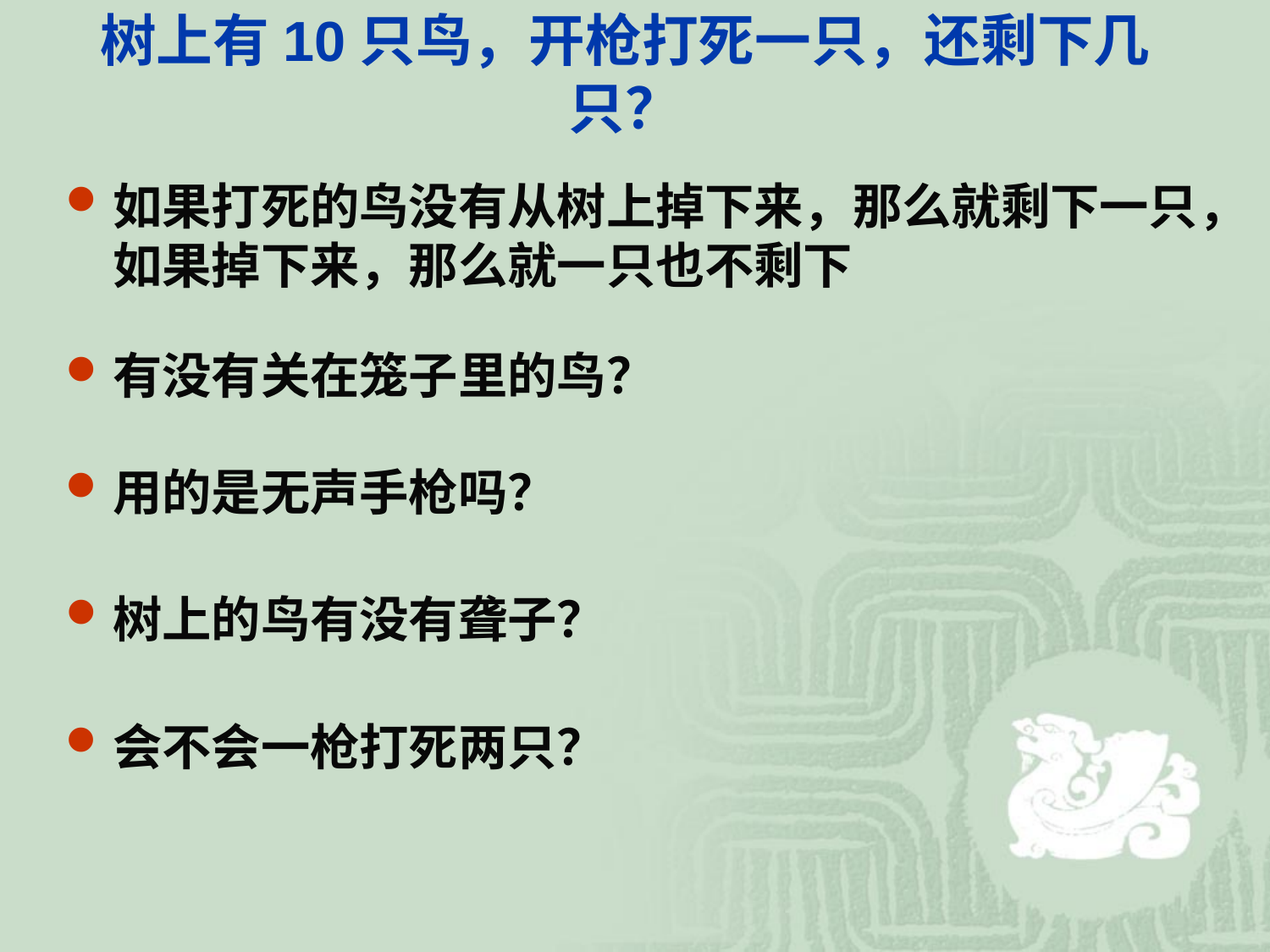

# 树上有10只鸟，开枪打死一只，还剩下几只？
如果打死的鸟没有从树上掉下来，那么就剩下一只，如果掉下来，那么就一只也不剩下
有没有关在笼子里的鸟？
用的是无声手枪吗？
树上的鸟有没有聋子？
会不会一枪打死两只？